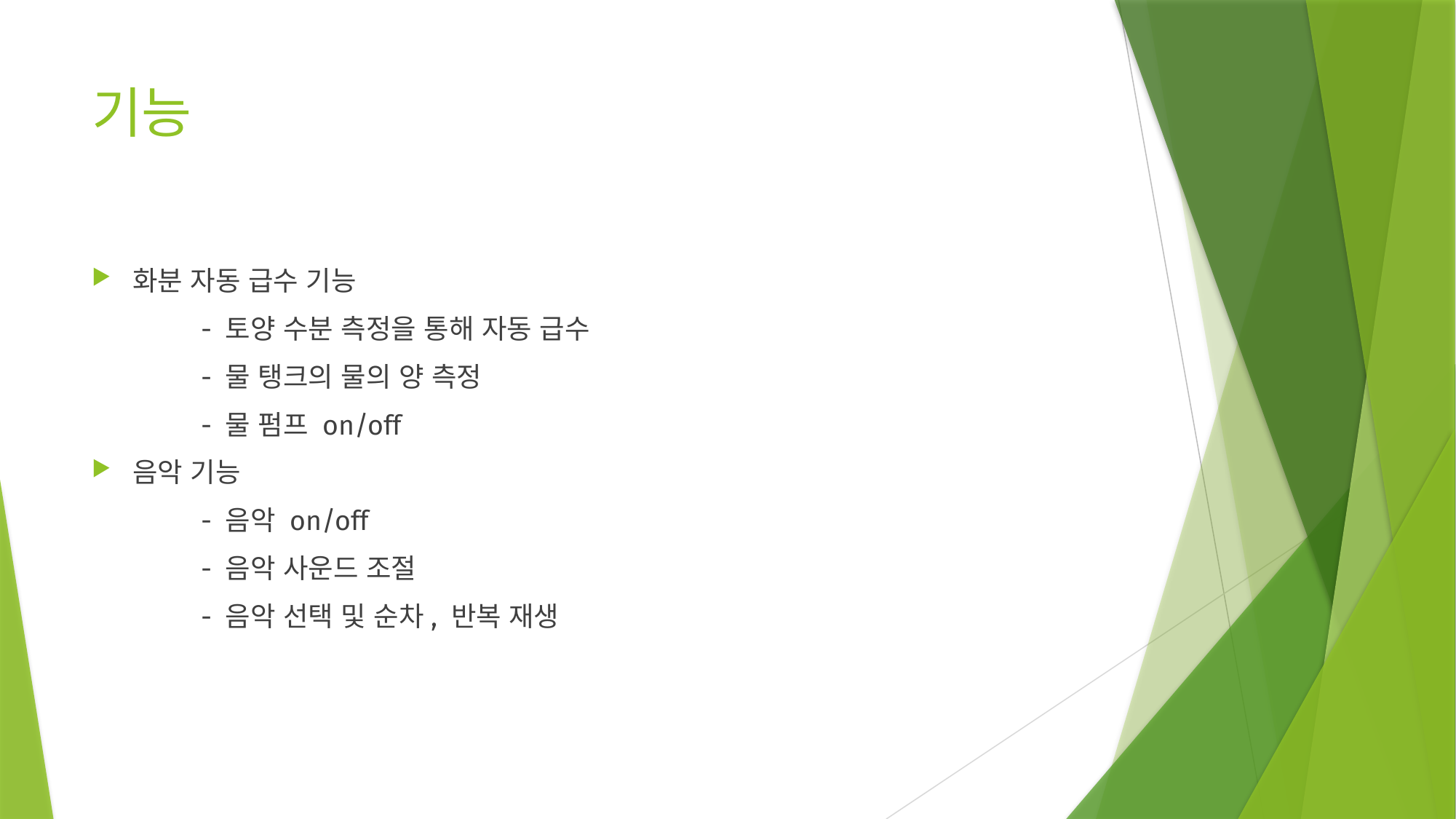

# 기능
화분 자동 급수 기능
	- 토양 수분 측정을 통해 자동 급수
	- 물 탱크의 물의 양 측정
	- 물 펌프 on/off
음악 기능
	- 음악 on/off
	- 음악 사운드 조절
	- 음악 선택 및 순차, 반복 재생